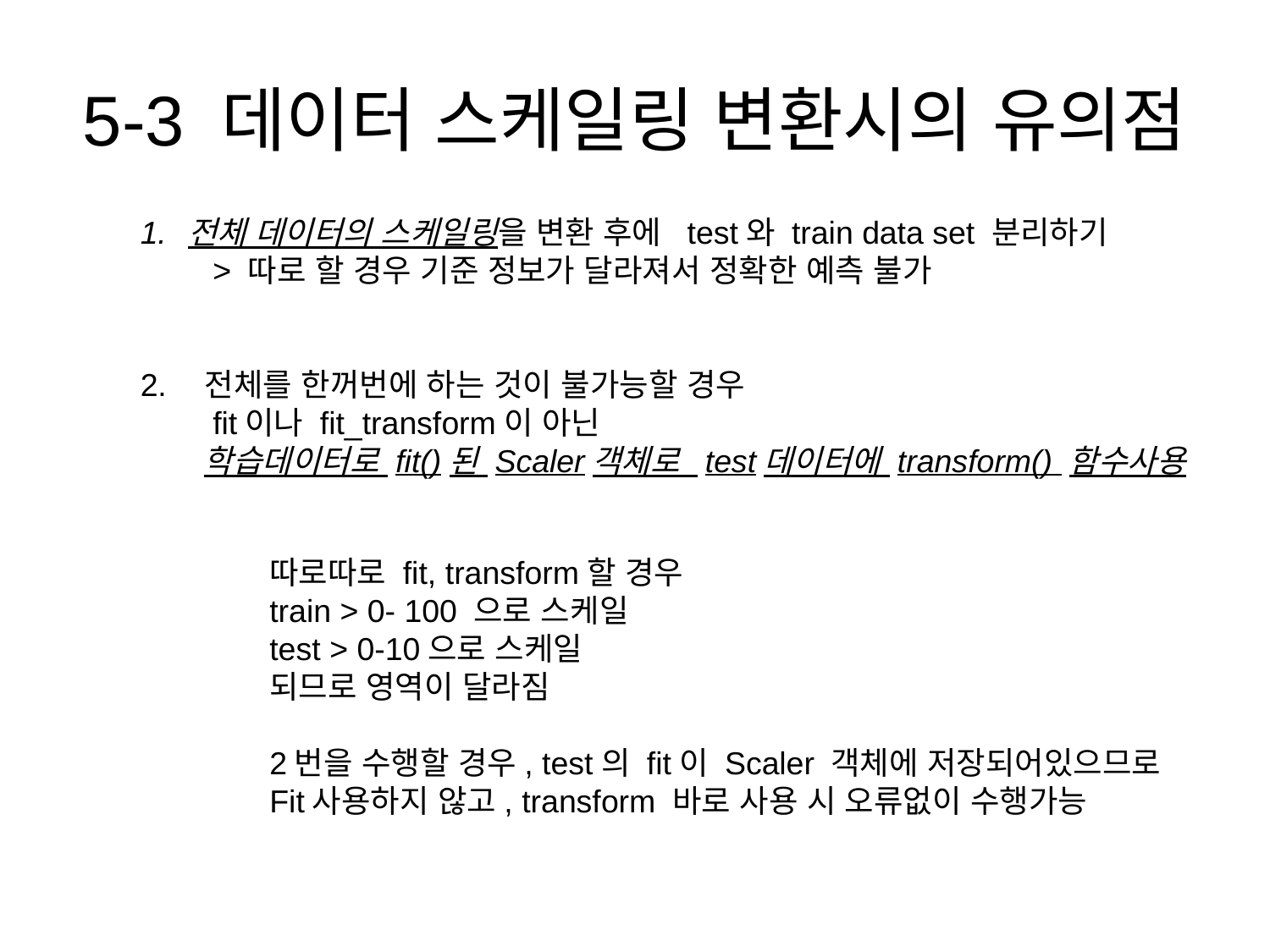

# 5-3 데이터 스케일링 변환시의 유의점
전체 데이터의 스케일링을 변환 후에  test와 train data set 분리하기
 > 따로 할 경우 기준 정보가 달라져서 정확한 예측 불가

 전체를 한꺼번에 하는 것이 불가능할 경우
 fit이나 fit_transform이 아닌
학습데이터로 fit()된 Scaler객체로  test데이터에 transform() 함수사용
따로따로 fit, transform할 경우
train > 0- 100 으로 스케일
test > 0-10으로 스케일
되므로 영역이 달라짐

2번을 수행할 경우, test의 fit이 Scaler 객체에 저장되어있으므로
Fit사용하지 않고, transform 바로 사용 시 오류없이 수행가능